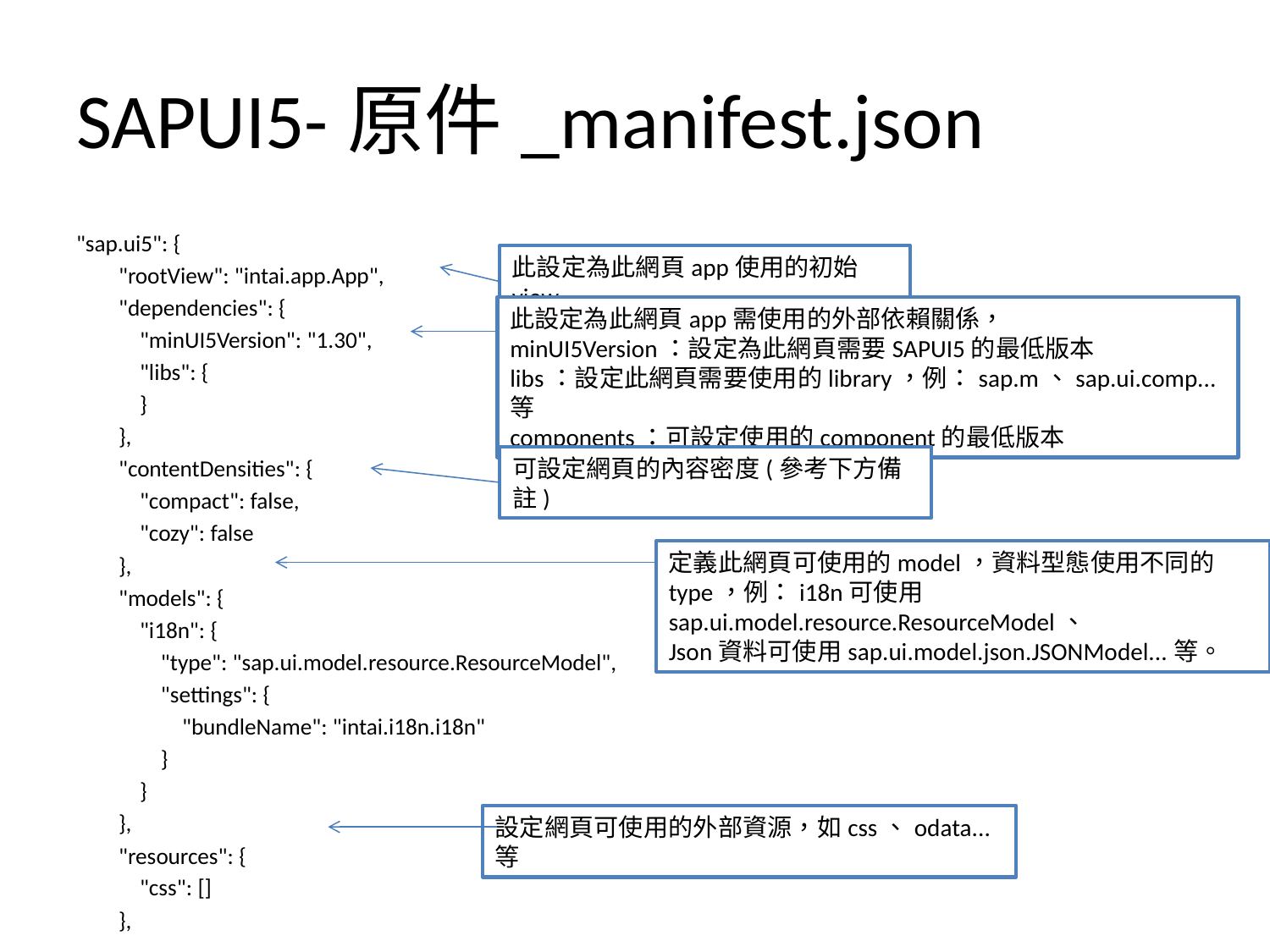

# SAPUI5-原件_manifest.json
"sap.ui5": {
        "rootView": "intai.app.App",
        "dependencies": {
            "minUI5Version": "1.30",
            "libs": {
            }
        },
        "contentDensities": {
            "compact": false,
            "cozy": false
        },
        "models": {
            "i18n": {
                "type": "sap.ui.model.resource.ResourceModel",
                "settings": {
                    "bundleName": "intai.i18n.i18n"
                }
            }
        },
        "resources": {
            "css": []
        },
此設定為此網頁app使用的初始view
此設定為此網頁app需使用的外部依賴關係，
minUI5Version：設定為此網頁需要SAPUI5的最低版本
libs：設定此網頁需要使用的library，例：sap.m、sap.ui.comp...等
components：可設定使用的component的最低版本
可設定網頁的內容密度(參考下方備註)
定義此網頁可使用的model，資料型態使用不同的type，例：i18n可使用sap.ui.model.resource.ResourceModel、
Json資料可使用sap.ui.model.json.JSONModel...等。
設定網頁可使用的外部資源，如css、odata...等